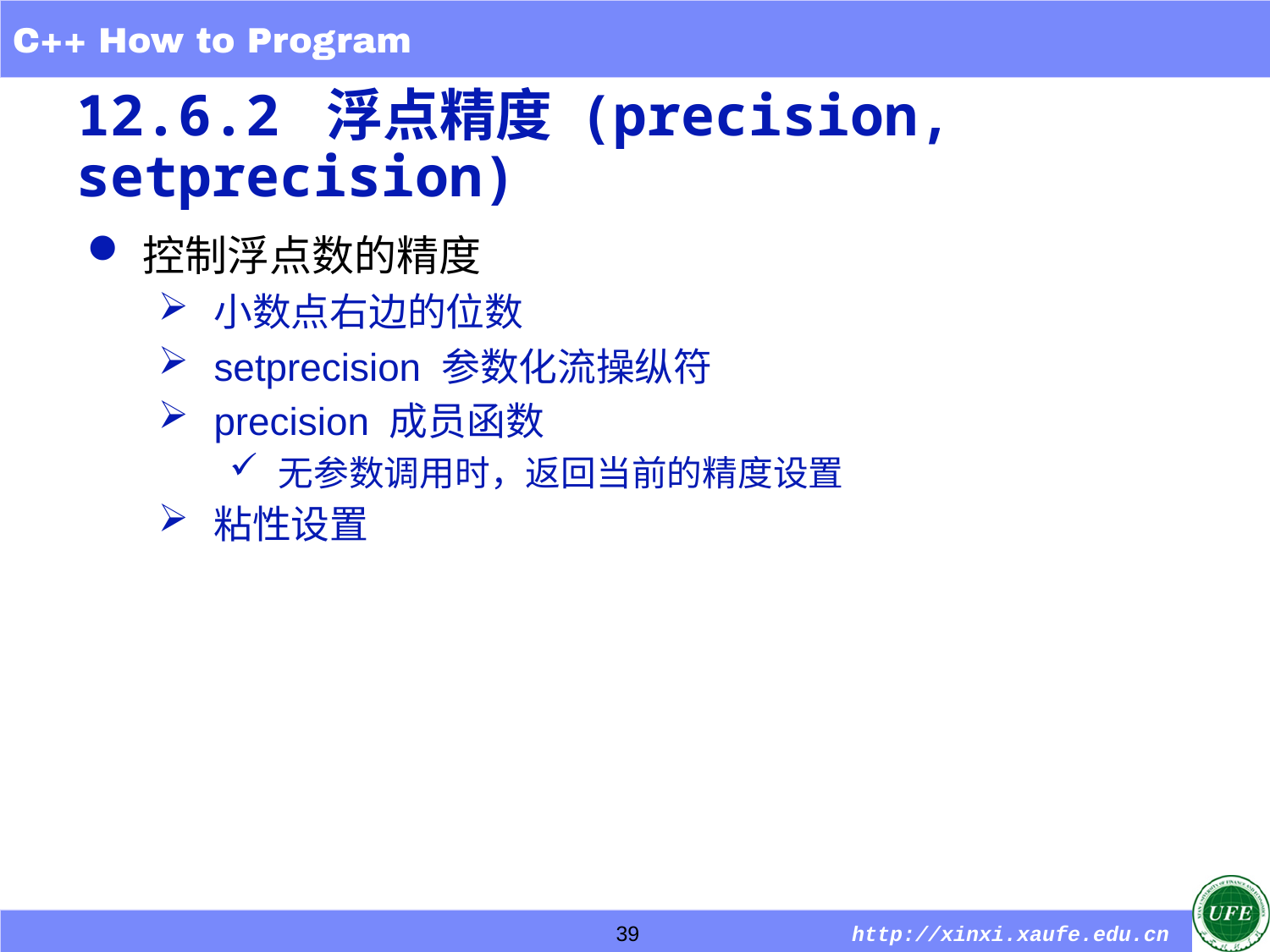

# 12.6.2 浮点精度 (precision, setprecision)
控制浮点数的精度
小数点右边的位数
setprecision 参数化流操纵符
precision 成员函数
无参数调用时，返回当前的精度设置
粘性设置
39